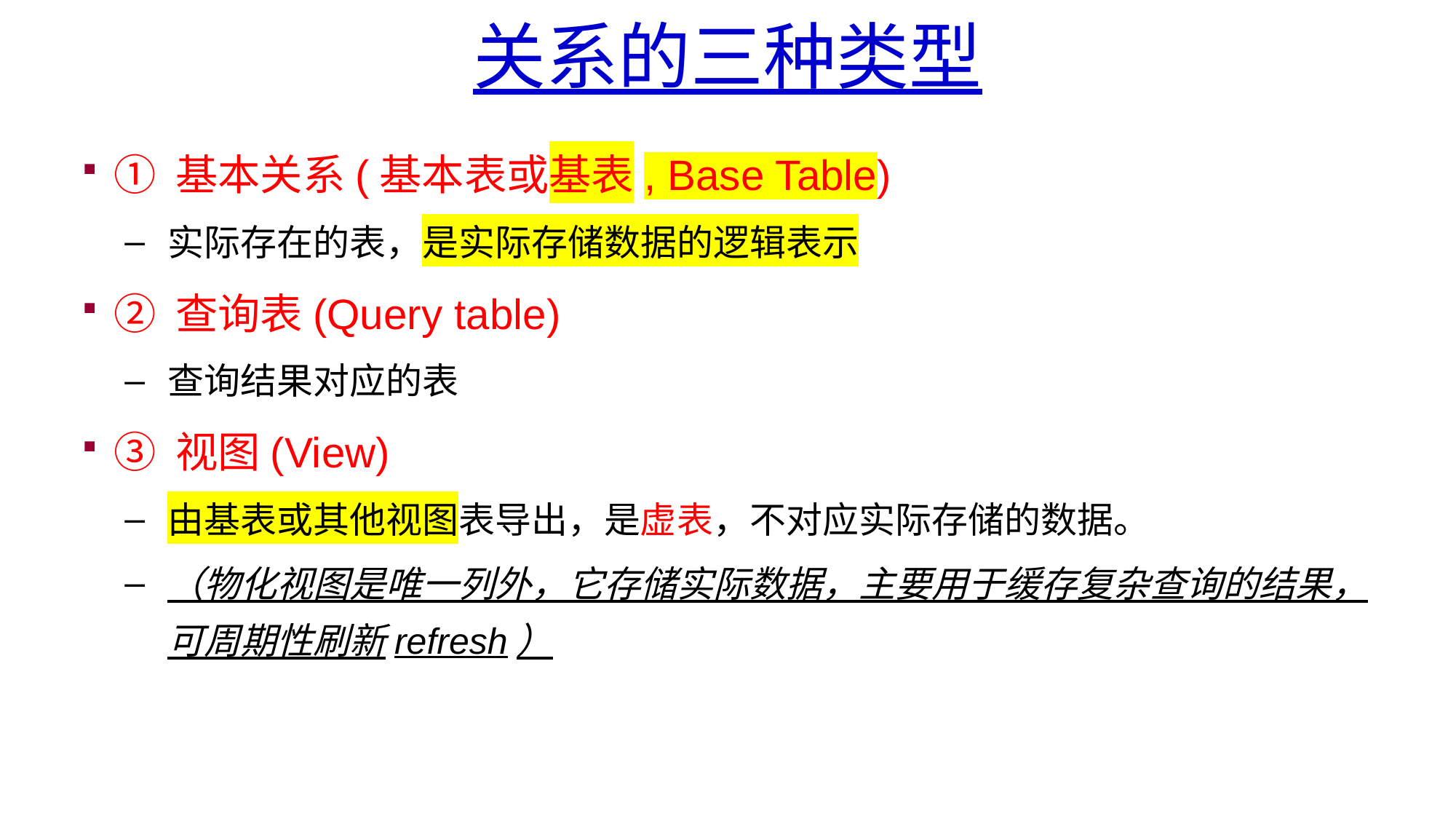

# 关系的三种类型
① 基本关系(基本表或基表, Base Table)
实际存在的表，是实际存储数据的逻辑表示
② 查询表(Query table)
查询结果对应的表
③ 视图(View)
由基表或其他视图表导出，是虚表，不对应实际存储的数据。
（物化视图是唯一列外，它存储实际数据，主要用于缓存复杂查询的结果，可周期性刷新refresh）

13